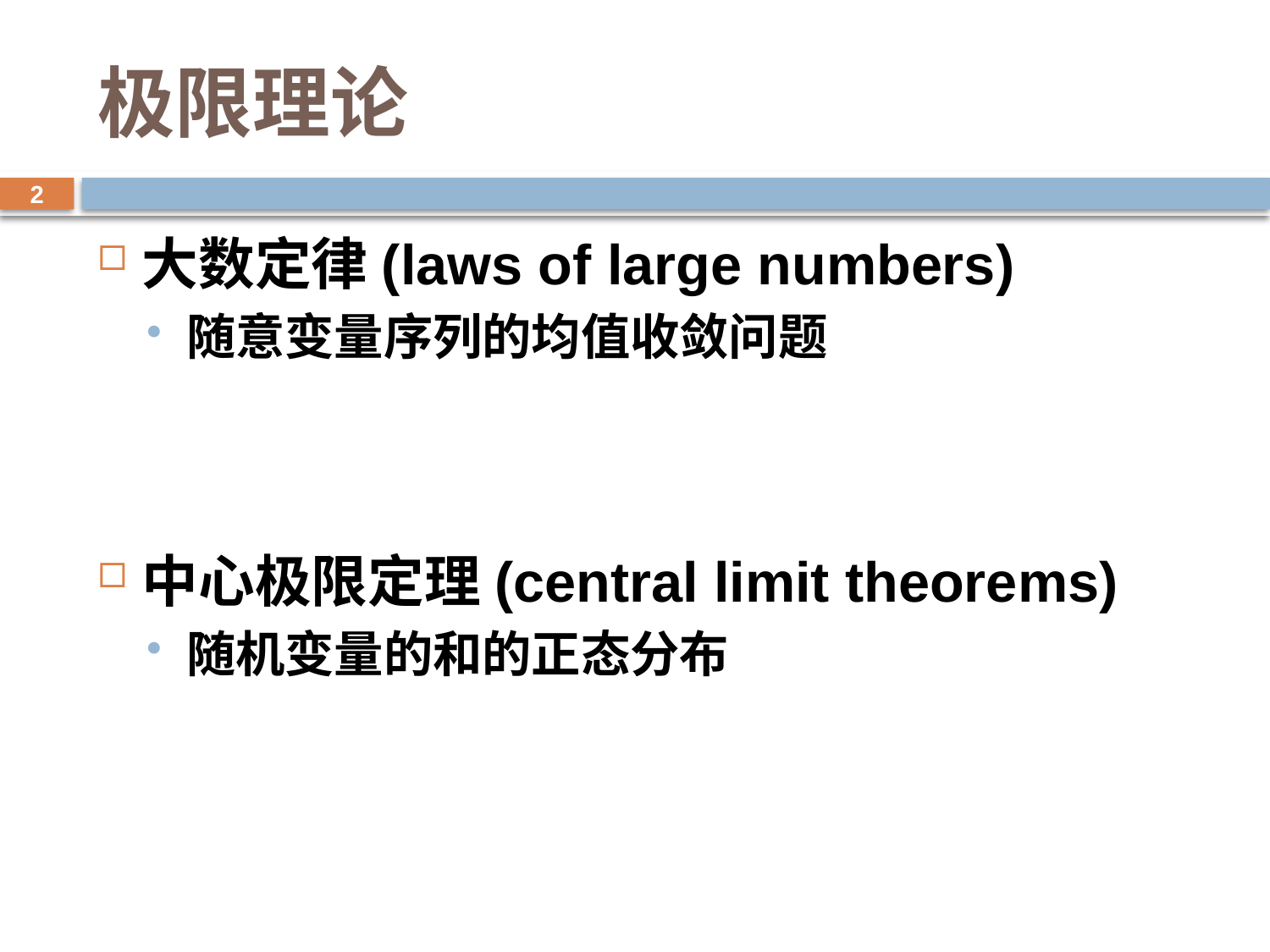

# 极限理论
2
大数定律(laws of large numbers)
随意变量序列的均值收敛问题

中心极限定理(central limit theorems)
随机变量的和的正态分布